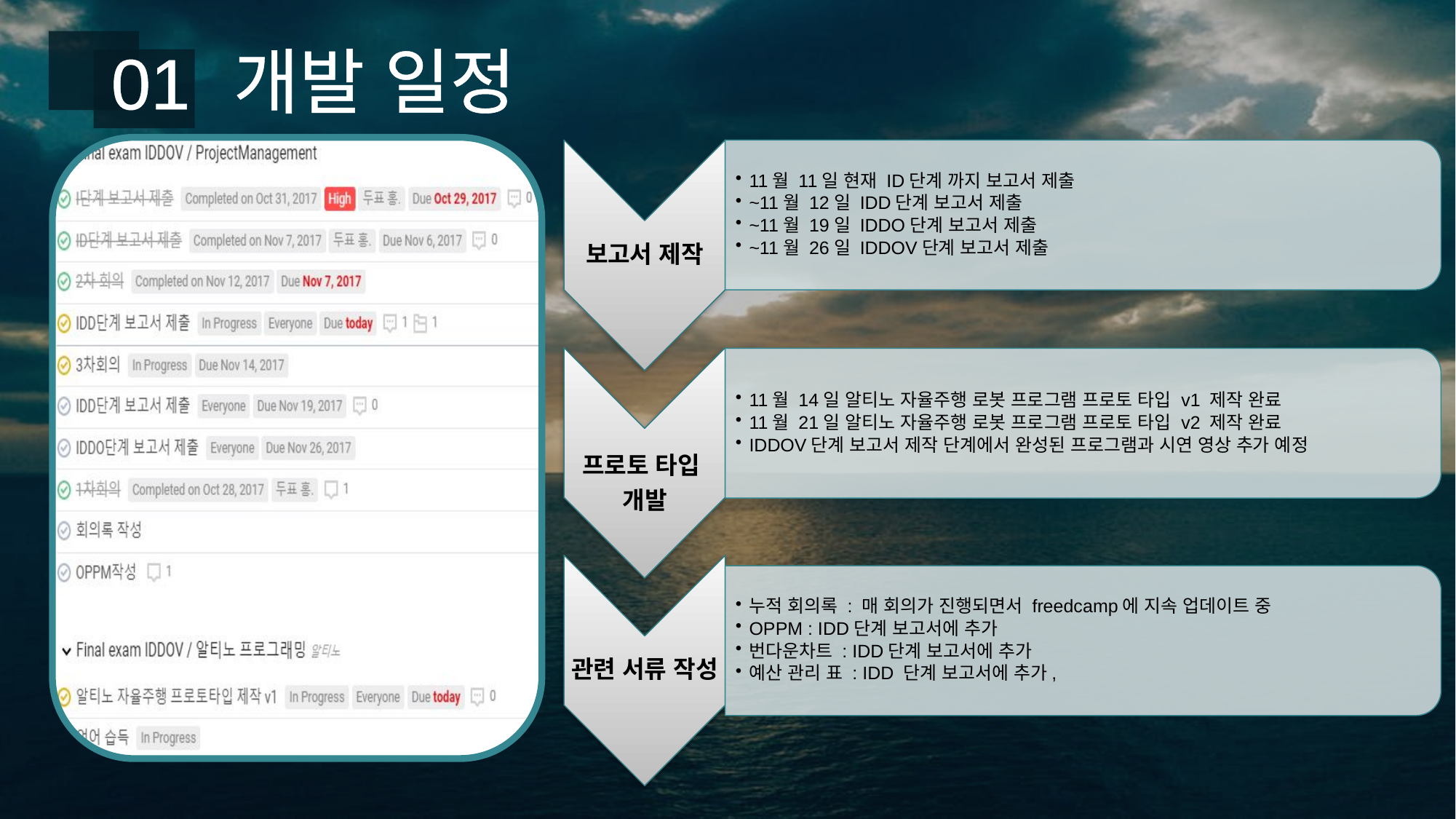

개발 일정
01

보고서 제작
11월 11일 현재 ID단계 까지 보고서 제출
~11월 12일 IDD단계 보고서 제출
~11월 19일 IDDO단계 보고서 제출
~11월 26일 IDDOV단계 보고서 제출
프로토 타입
개발
11월 14일 알티노 자율주행 로봇 프로그램 프로토 타입 v1 제작 완료
11월 21일 알티노 자율주행 로봇 프로그램 프로토 타입 v2 제작 완료
IDDOV단계 보고서 제작 단계에서 완성된 프로그램과 시연 영상 추가 예정
관련 서류 작성
누적 회의록 : 매 회의가 진행되면서 freedcamp에 지속 업데이트 중
OPPM : IDD단계 보고서에 추가
번다운차트 : IDD단계 보고서에 추가
예산 관리 표 : IDD 단계 보고서에 추가,